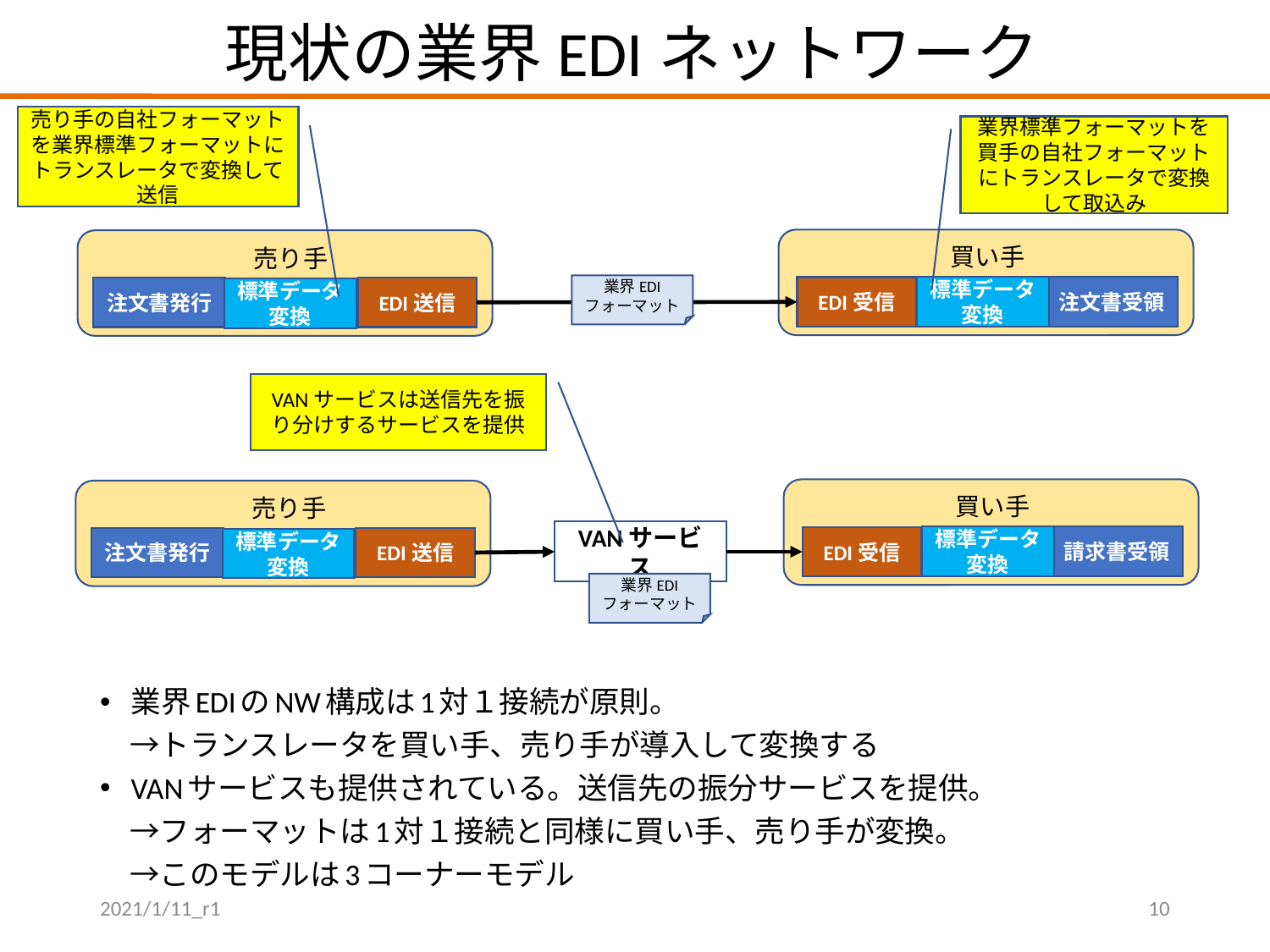

# 現状の業界EDIネットワーク

売り手の自社フォーマットを業界標準フォーマットにトランスレータで変換して送信
業界標準フォーマットを買手の自社フォーマットにトランスレータで変換して取込み

買い手
売り手
業界EDI
フォーマット
標準データ変換
注文書受領
EDI受信
注文書発行
EDI送信
標準データ変換
VANサービスは送信先を振り分けするサービスを提供

買い手
売り手
VANサービス
標準データ変換
請求書受領
EDI受信
注文書発行
EDI送信
標準データ変換
業界EDI
フォーマット
業界EDIのNW構成は1対１接続が原則。
　→トランスレータを買い手、売り手が導入して変換する
VANサービスも提供されている。送信先の振分サービスを提供。
　→フォーマットは1対１接続と同様に買い手、売り手が変換。
　→このモデルは3コーナーモデル
2021/1/11_r1
10